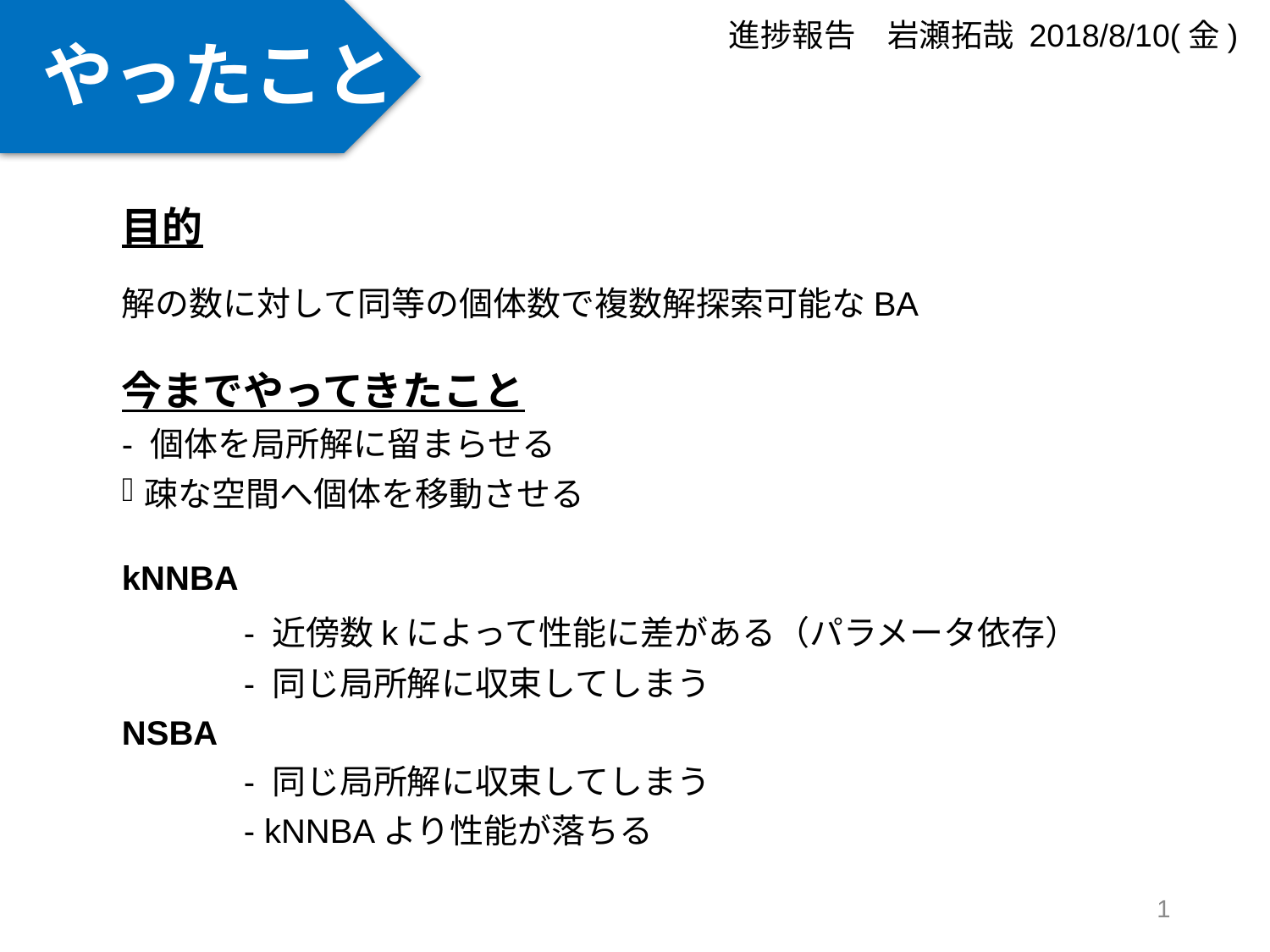

やったこと
進捗報告　岩瀬拓哉 2018/8/10(金)
#
目的
解の数に対して同等の個体数で複数解探索可能なBA

今までやってきたこと
- 個体を局所解に留まらせる
疎な空間へ個体を移動させる

kNNBA
	- 近傍数kによって性能に差がある（パラメータ依存）
	- 同じ局所解に収束してしまう
NSBA
	- 同じ局所解に収束してしまう
	- kNNBAより性能が落ちる

1